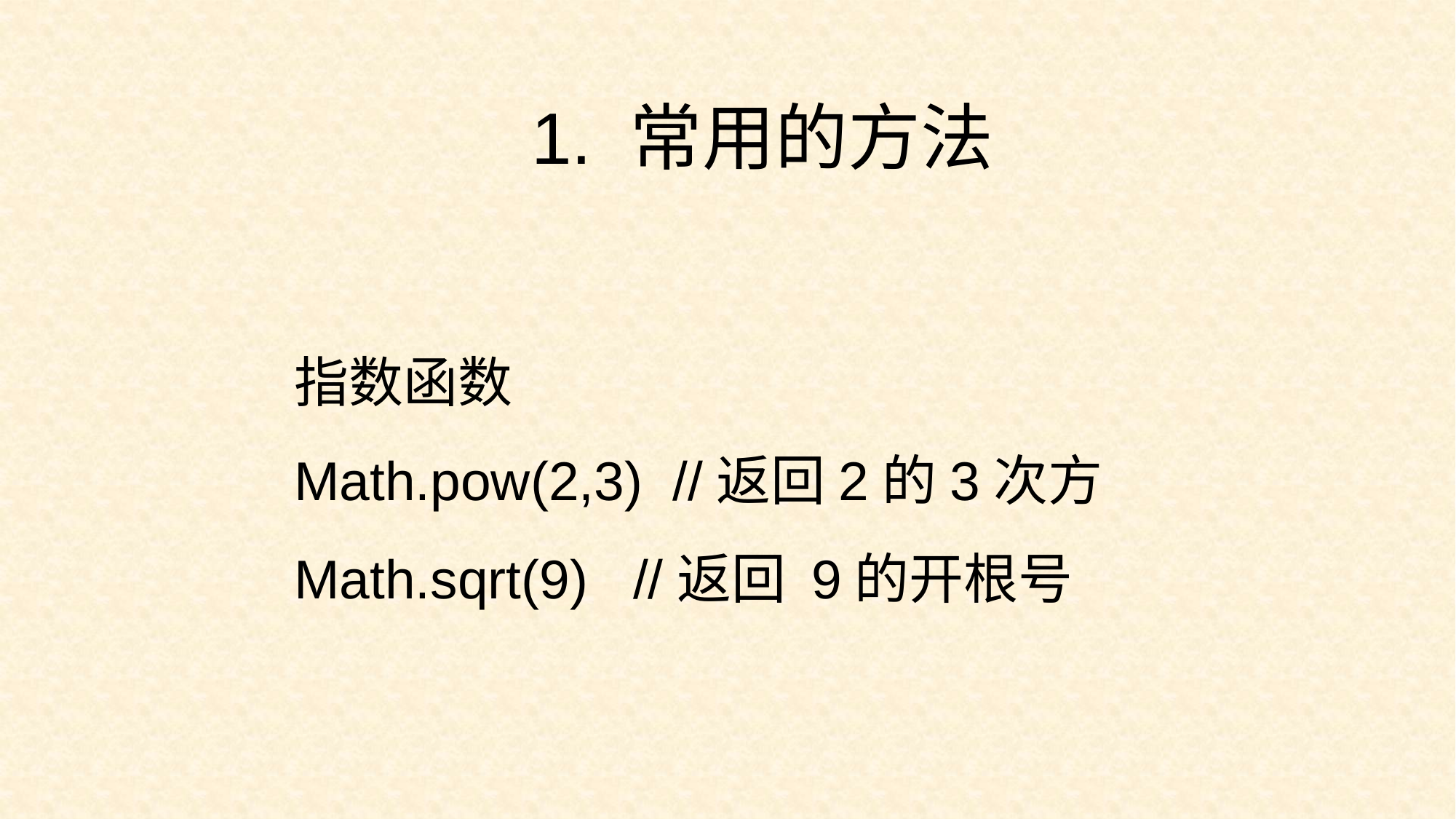

1. 常用的方法
指数函数
Math.pow(2,3)  //返回2的3次方
Math.sqrt(9)   //返回 9的开根号